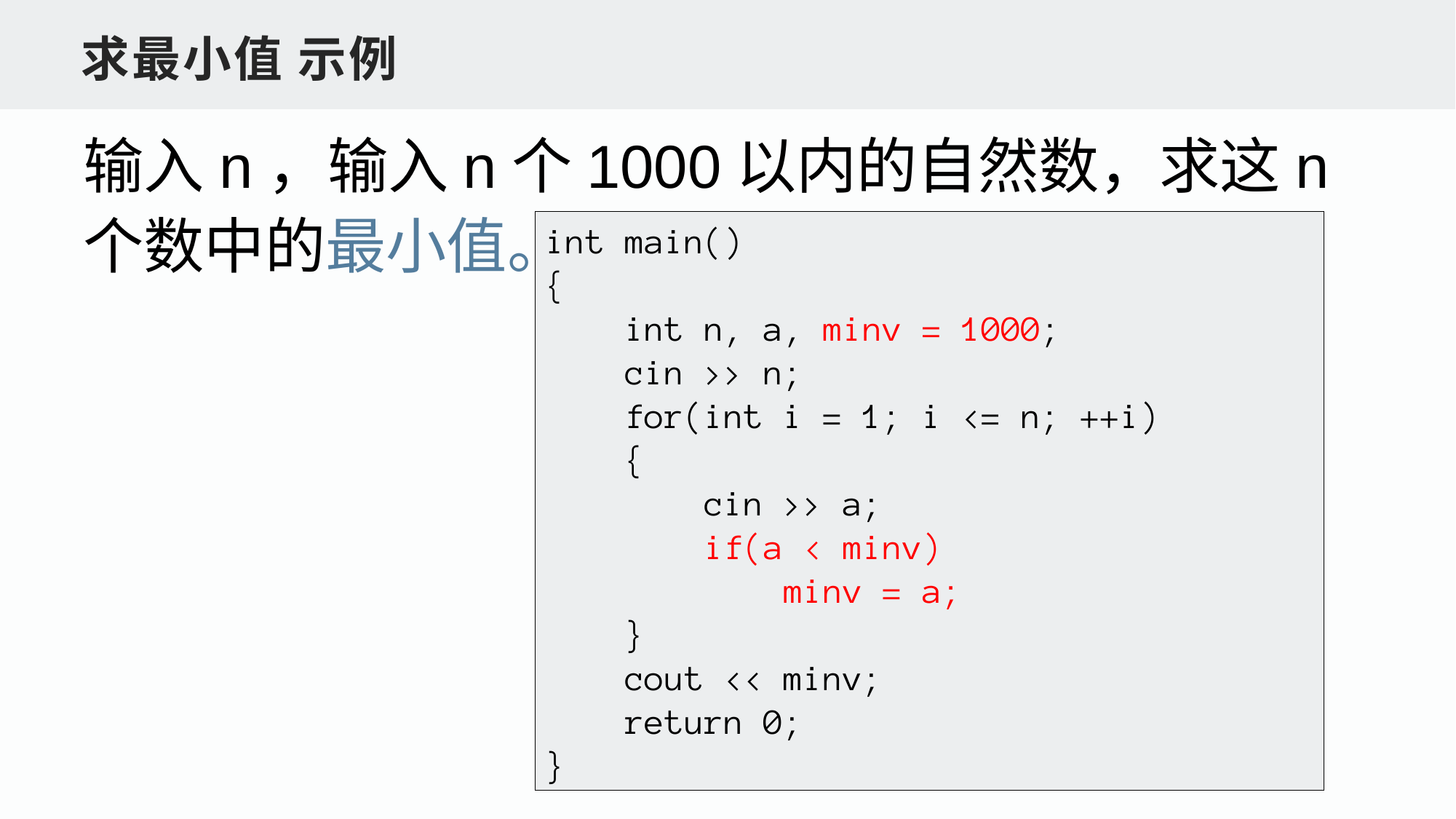

求最小值 示例
输入n，输入n个1000以内的自然数，求这n个数中的最小值。
int main()
{
    int n, a, minv = 1000;
    cin >> n;
    for(int i = 1; i <= n; ++i)
    {
        cin >> a;
        if(a < minv)
            minv = a;
    }
    cout << minv;
    return 0;
}